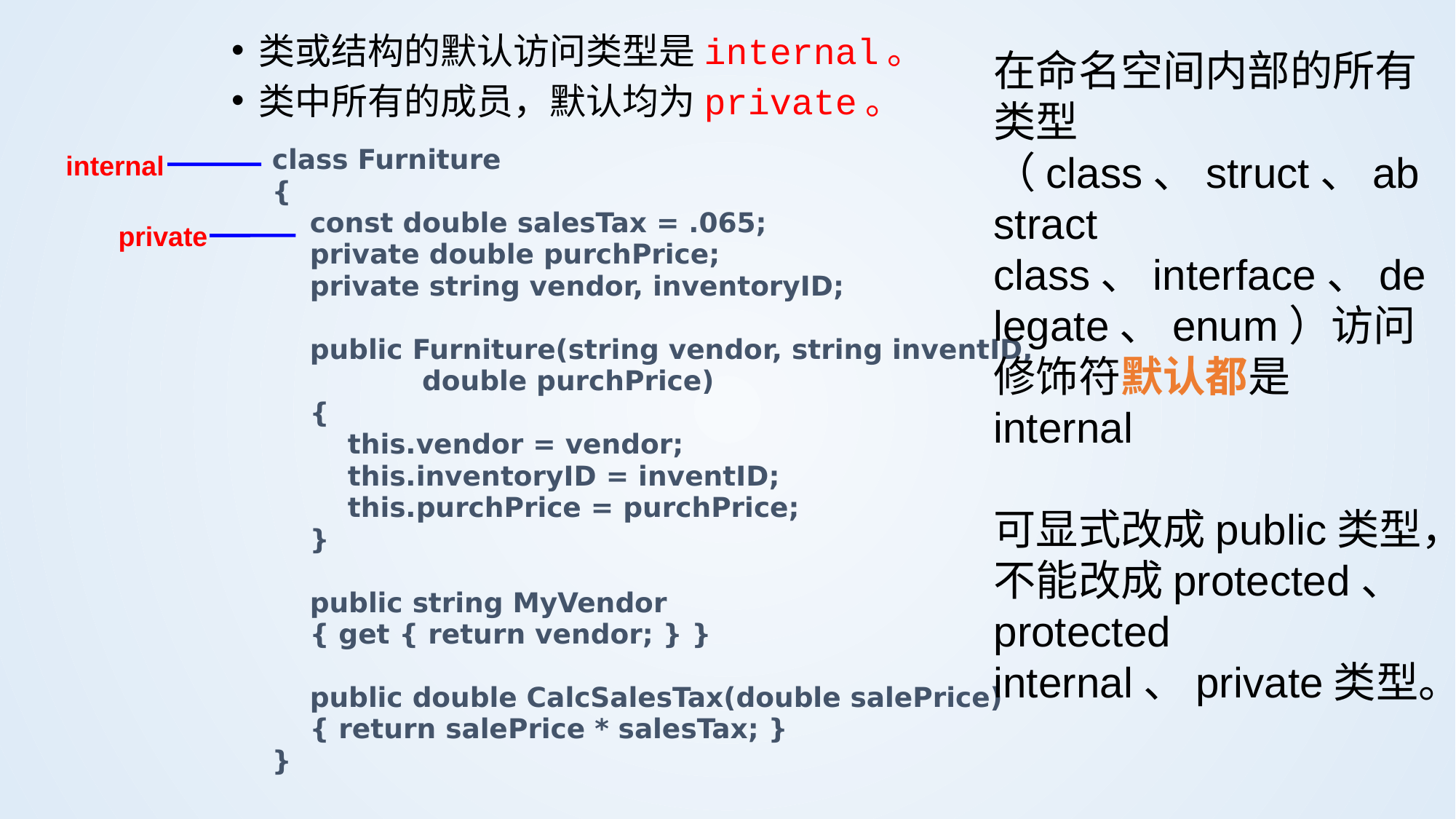

类或结构的默认访问类型是internal。
类中所有的成员，默认均为private。
在命名空间内部的所有类型（class、struct、abstract class、interface、delegate、enum）访问修饰符默认都是internal

可显式改成public类型，
不能改成protected、protected internal、private类型。
internal

class Furniture
{
    const double salesTax = .065;
    private double purchPrice;
    private string vendor, inventoryID;

    public Furniture(string vendor, string inventID,
		double purchPrice)
    {
        this.vendor = vendor;
        this.inventoryID = inventID;
        this.purchPrice = purchPrice;
    }

    public string MyVendor
    { get { return vendor; } }

    public double CalcSalesTax(double salePrice)
    { return salePrice * salesTax; }
}
private